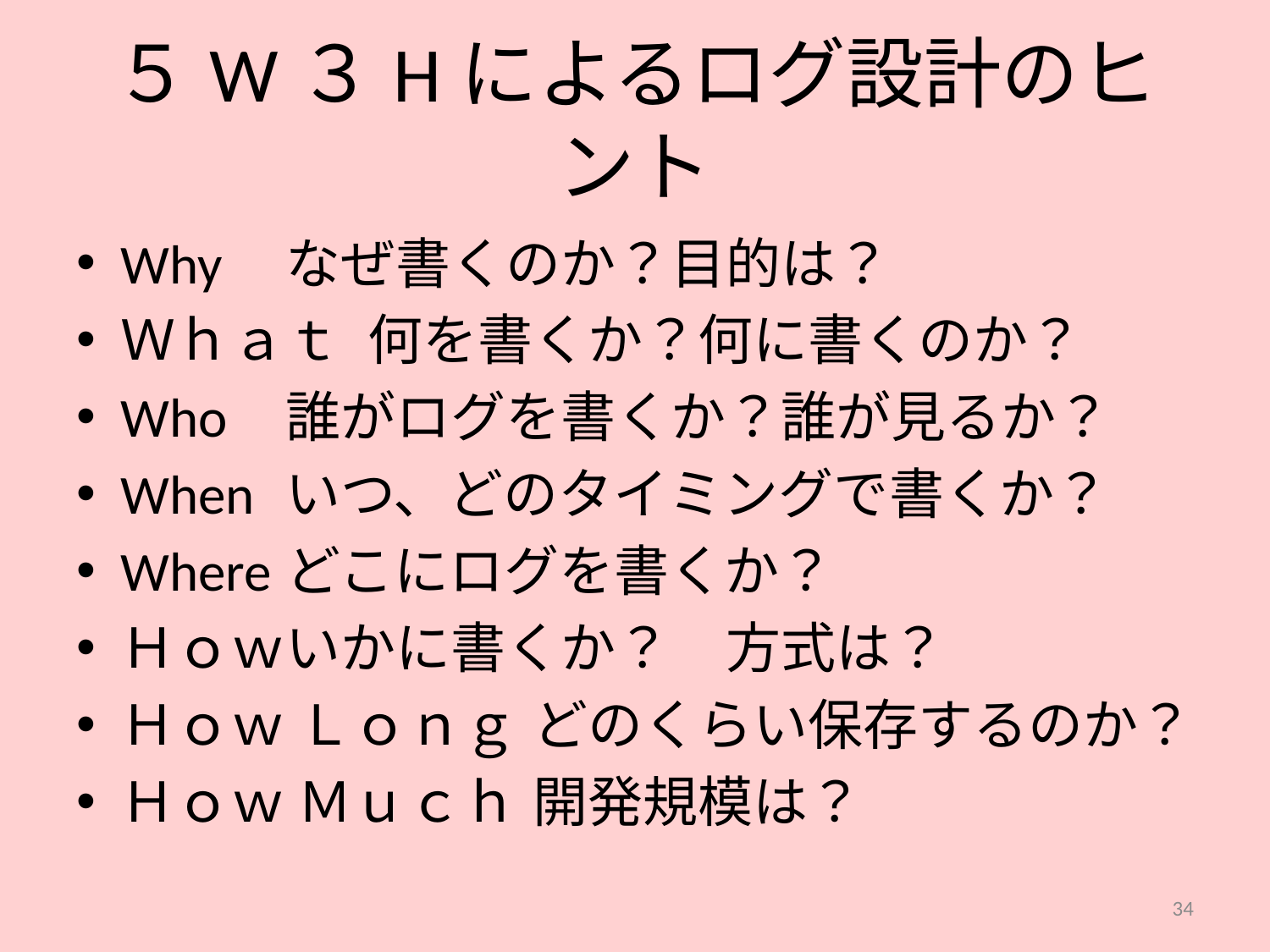

# ５W３Hによるログ設計のヒント
Why	なぜ書くのか？目的は？
Ｗｈａｔ	何を書くか？何に書くのか？
Who	誰がログを書くか？誰が見るか？
When	いつ、どのタイミングで書くか？
Where	どこにログを書くか？
Ｈｏｗ	いかに書くか？　方式は？
Ｈｏｗ Ｌｏｎｇ	どのくらい保存するのか？
Ｈｏｗ Ｍｕｃｈ	開発規模は？

34